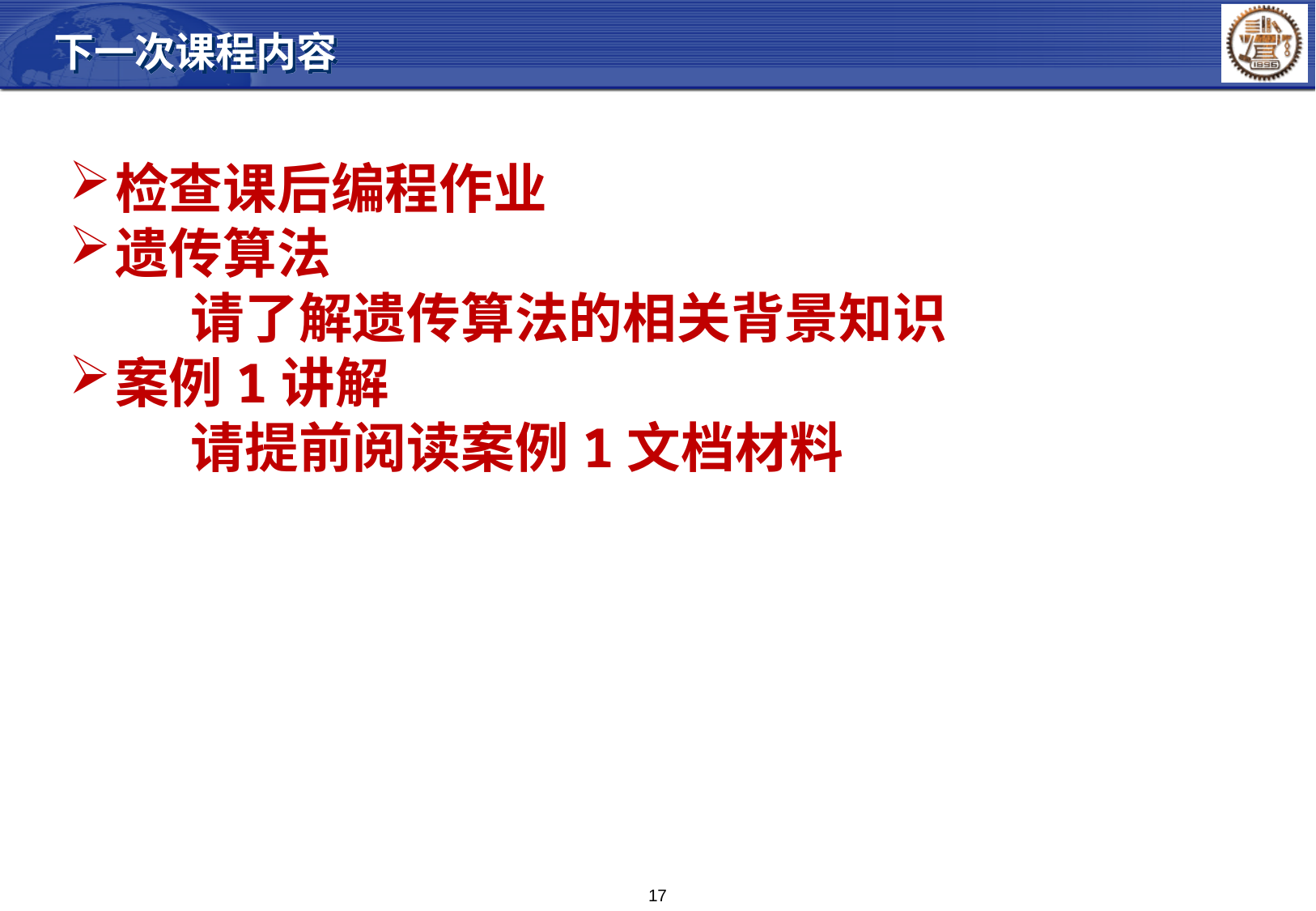

下一次课程内容
检查课后编程作业
遗传算法
	请了解遗传算法的相关背景知识
案例1讲解
	请提前阅读案例1文档材料
17